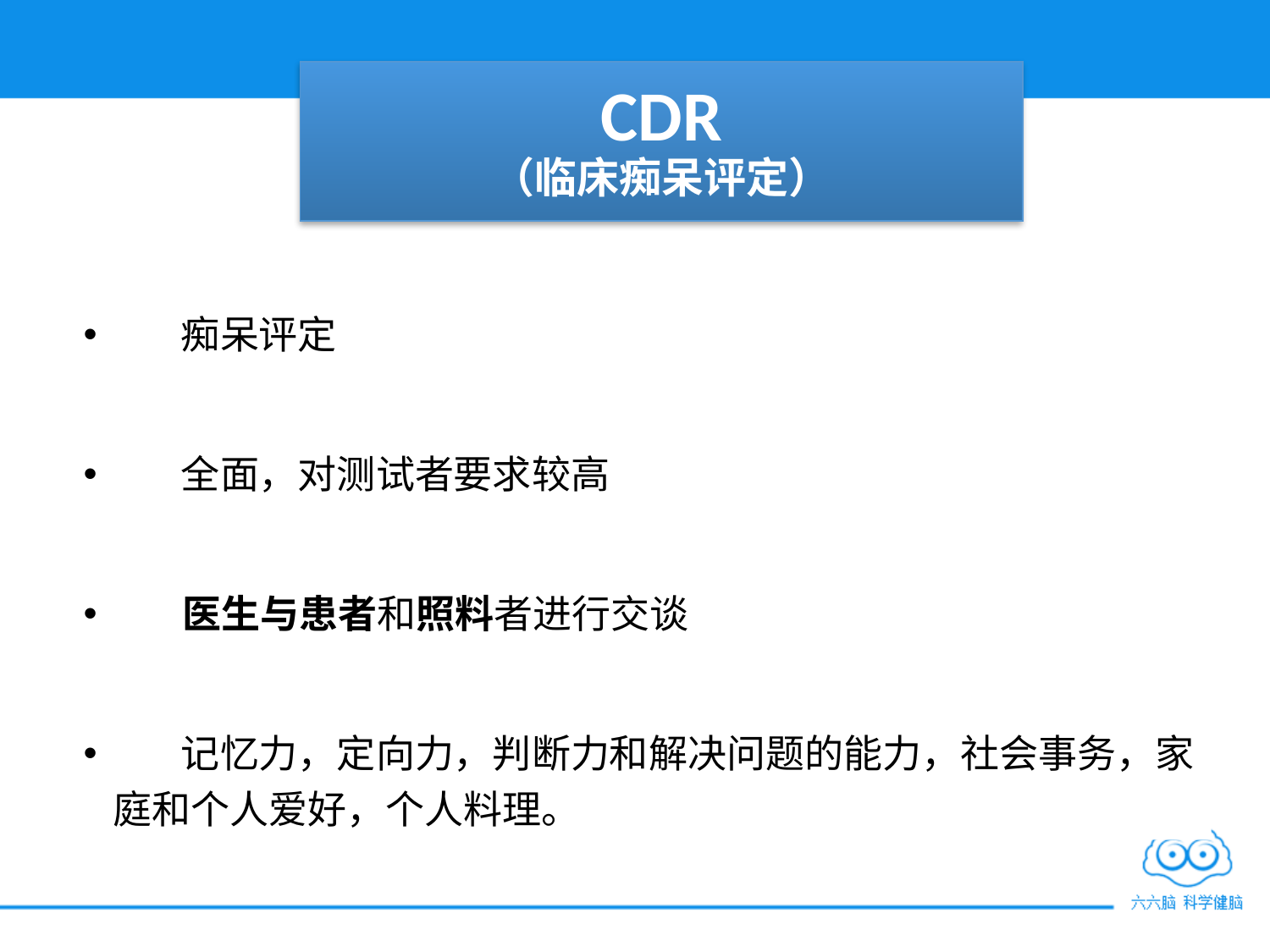

# CDR （临床痴呆评定）
       痴呆评定

       全面，对测试者要求较高

       医生与患者和照料者进行交谈

       记忆力，定向力，判断力和解决问题的能力，社会事务，家庭和个人爱好，个人料理。